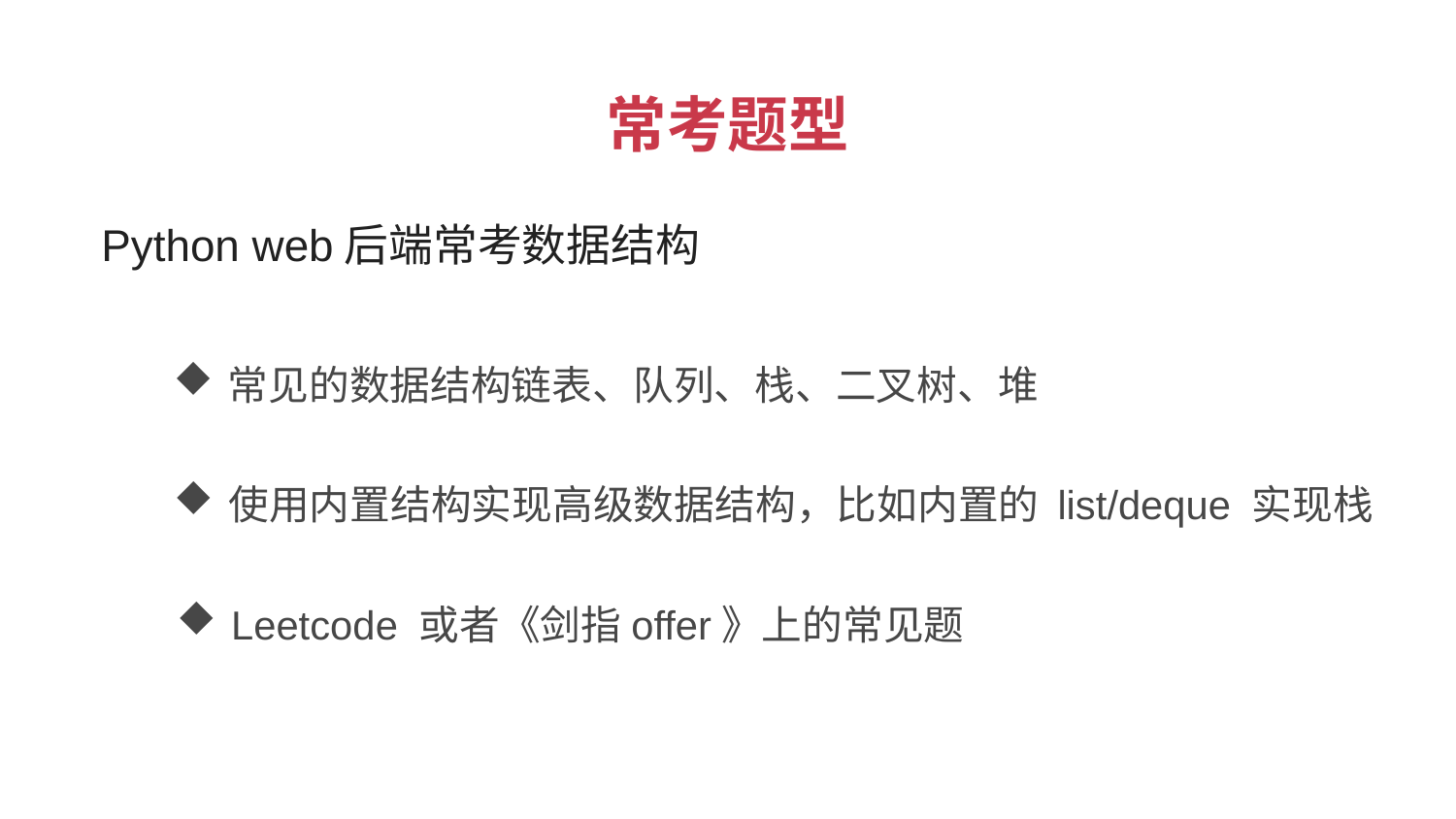

常考题型
 Python web后端常考数据结构
常见的数据结构链表、队列、栈、二叉树、堆
使用内置结构实现高级数据结构，比如内置的 list/deque 实现栈
Leetcode 或者《剑指offer》上的常见题